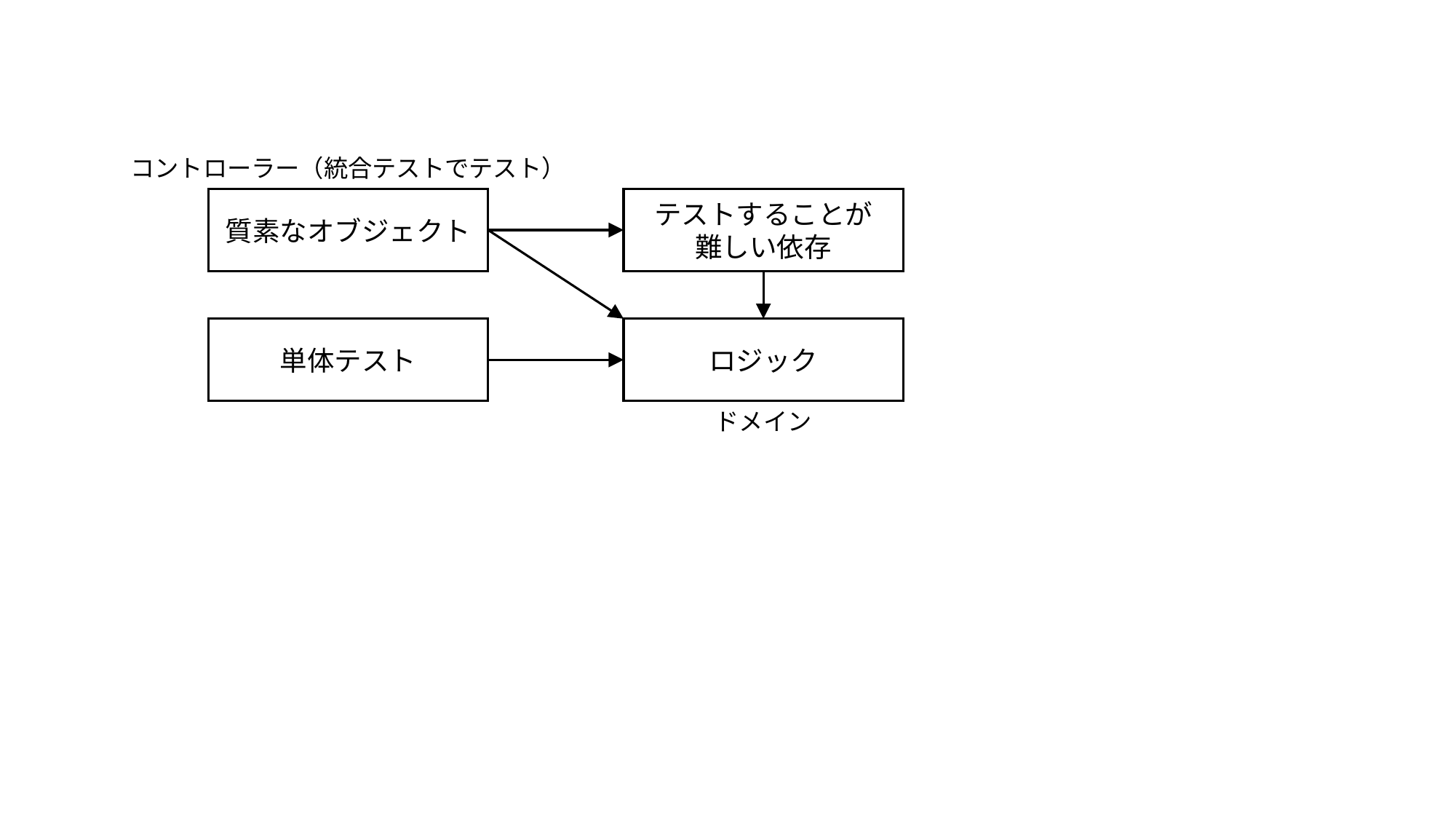

コントローラー（統合テストでテスト）
質素なオブジェクト
テストすることが
難しい依存
単体テスト
ロジック
ドメイン